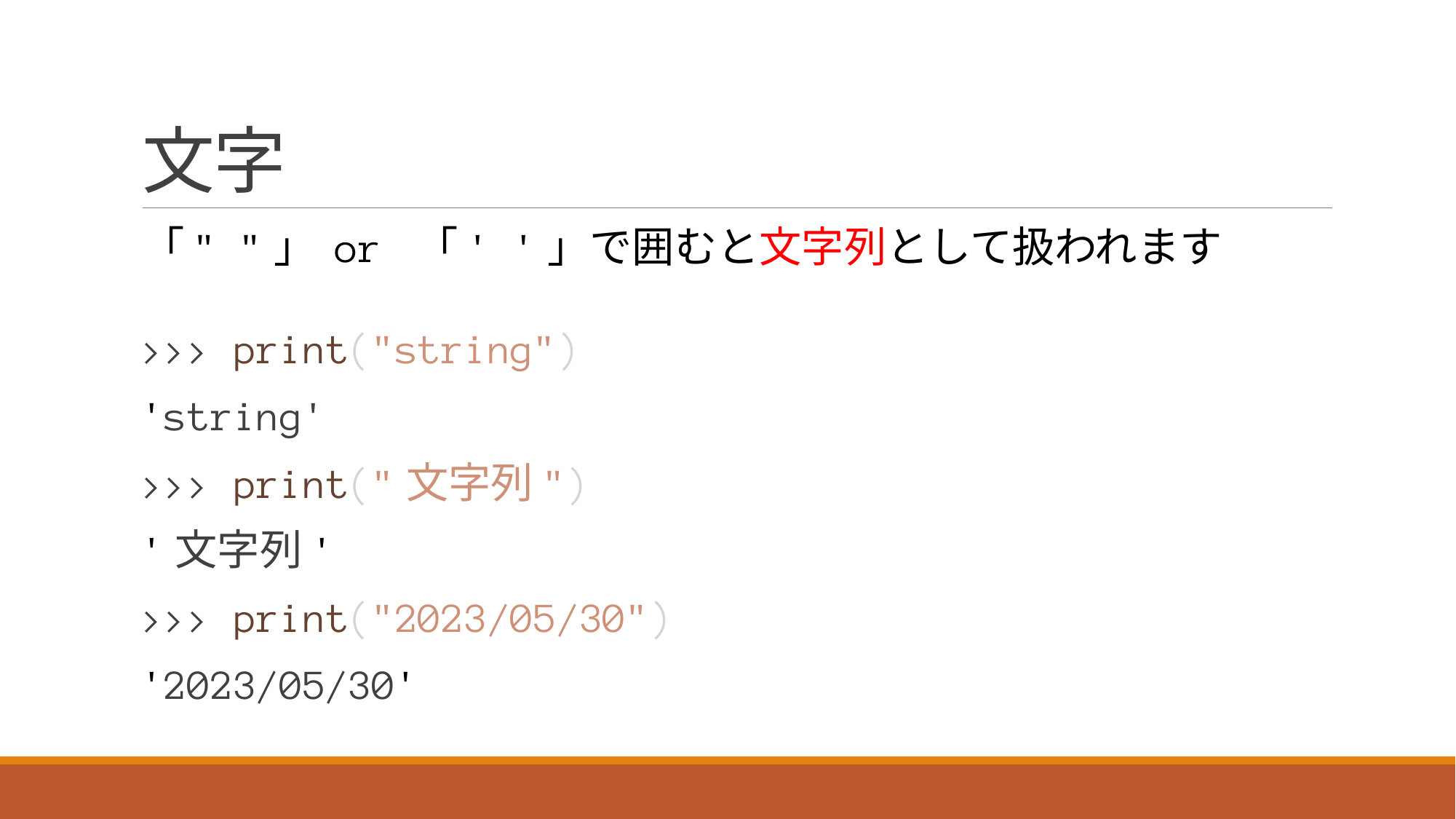

# 文字
「" "」 or 「' '」で囲むと文字列として扱われます

>>> print("string")
'string'
>>> print("文字列")
'文字列'
>>> print("2023/05/30")
'2023/05/30'